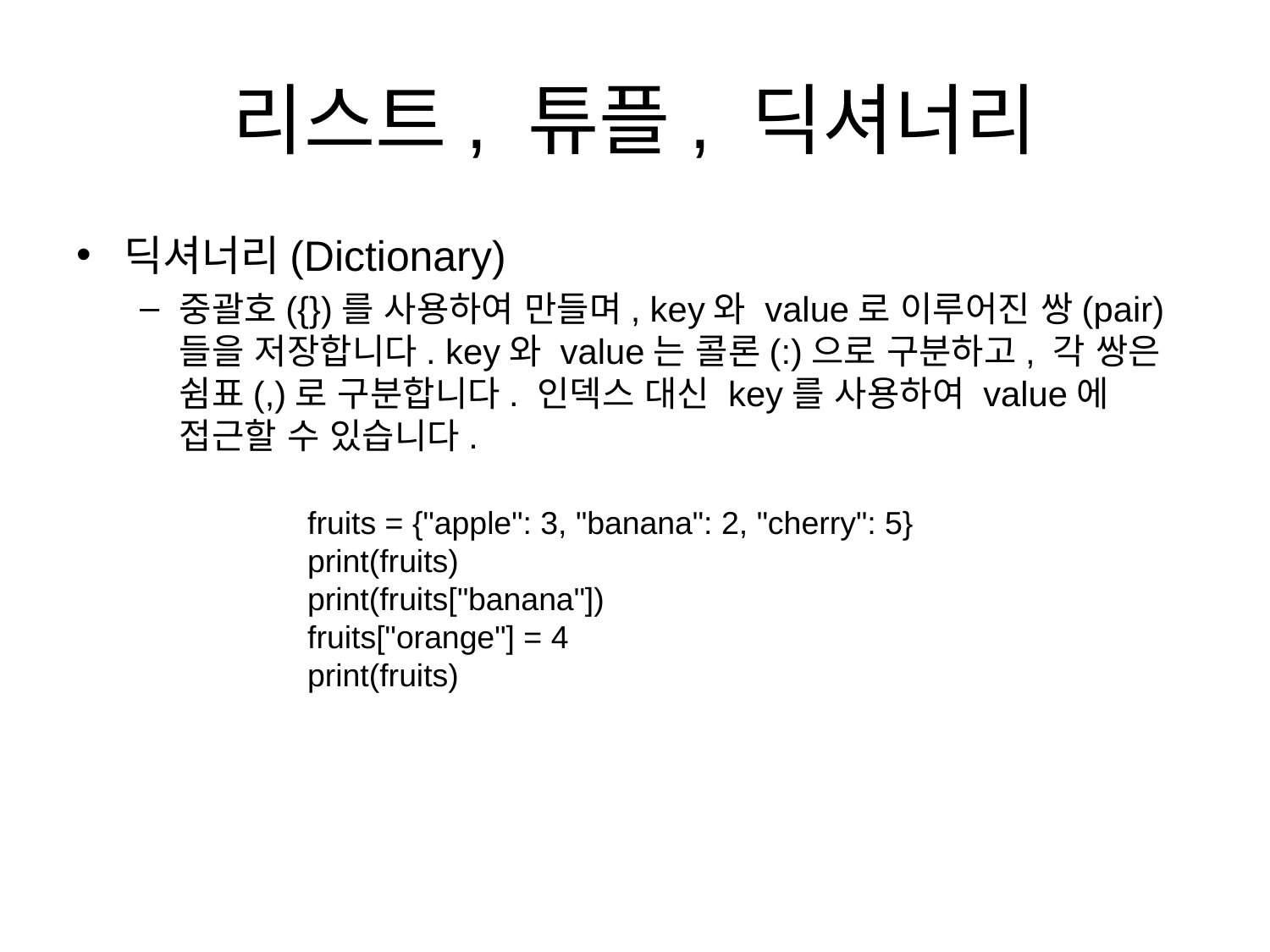

# 리스트, 튜플, 딕셔너리
딕셔너리(Dictionary)
중괄호({})를 사용하여 만들며, key와 value로 이루어진 쌍(pair)들을 저장합니다. key와 value는 콜론(:)으로 구분하고, 각 쌍은 쉼표(,)로 구분합니다. 인덱스 대신 key를 사용하여 value에 접근할 수 있습니다.
fruits = {"apple": 3, "banana": 2, "cherry": 5}
print(fruits)
print(fruits["banana"])
fruits["orange"] = 4
print(fruits)